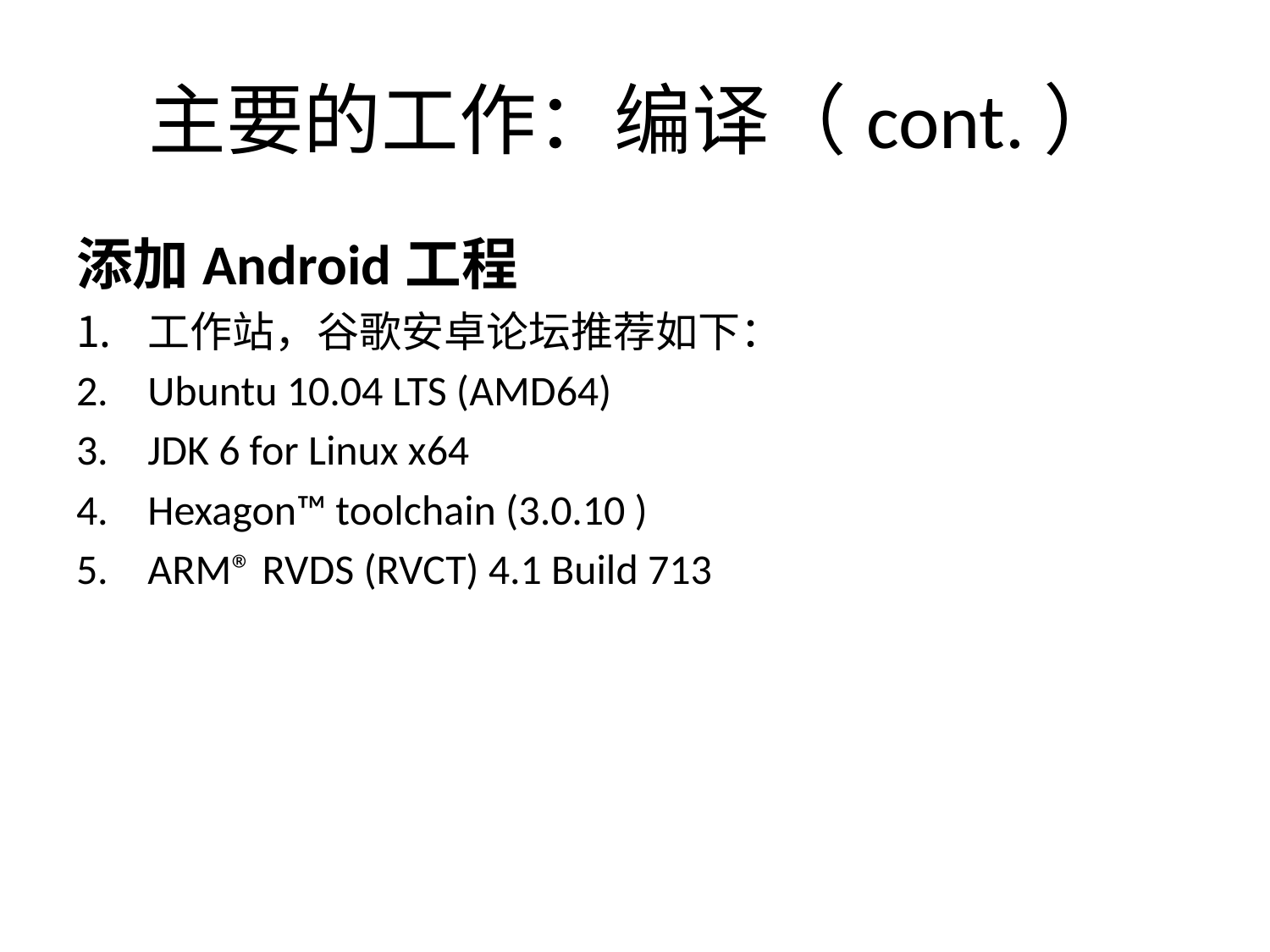

# 主要的工作：编译（cont.）
添加Android工程
工作站，谷歌安卓论坛推荐如下：
Ubuntu 10.04 LTS (AMD64)
JDK 6 for Linux x64
Hexagon™ toolchain (3.0.10 )
ARM® RVDS (RVCT) 4.1 Build 713